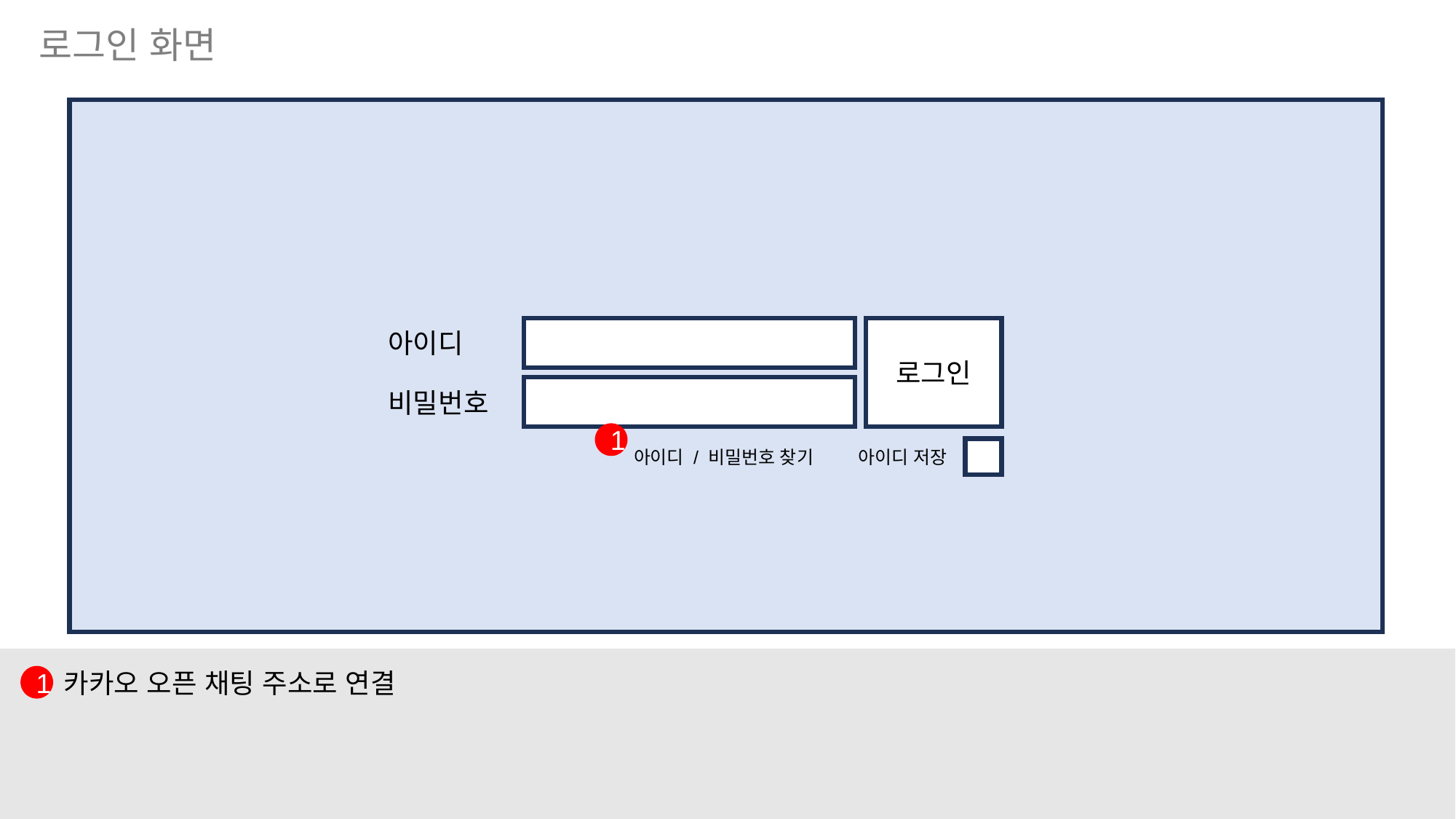

로그인 화면

아이디

로그인
비밀번호

1
아이디 / 비밀번호 찾기
아이디 저장

카카오 오픈 채팅 주소로 연결
1